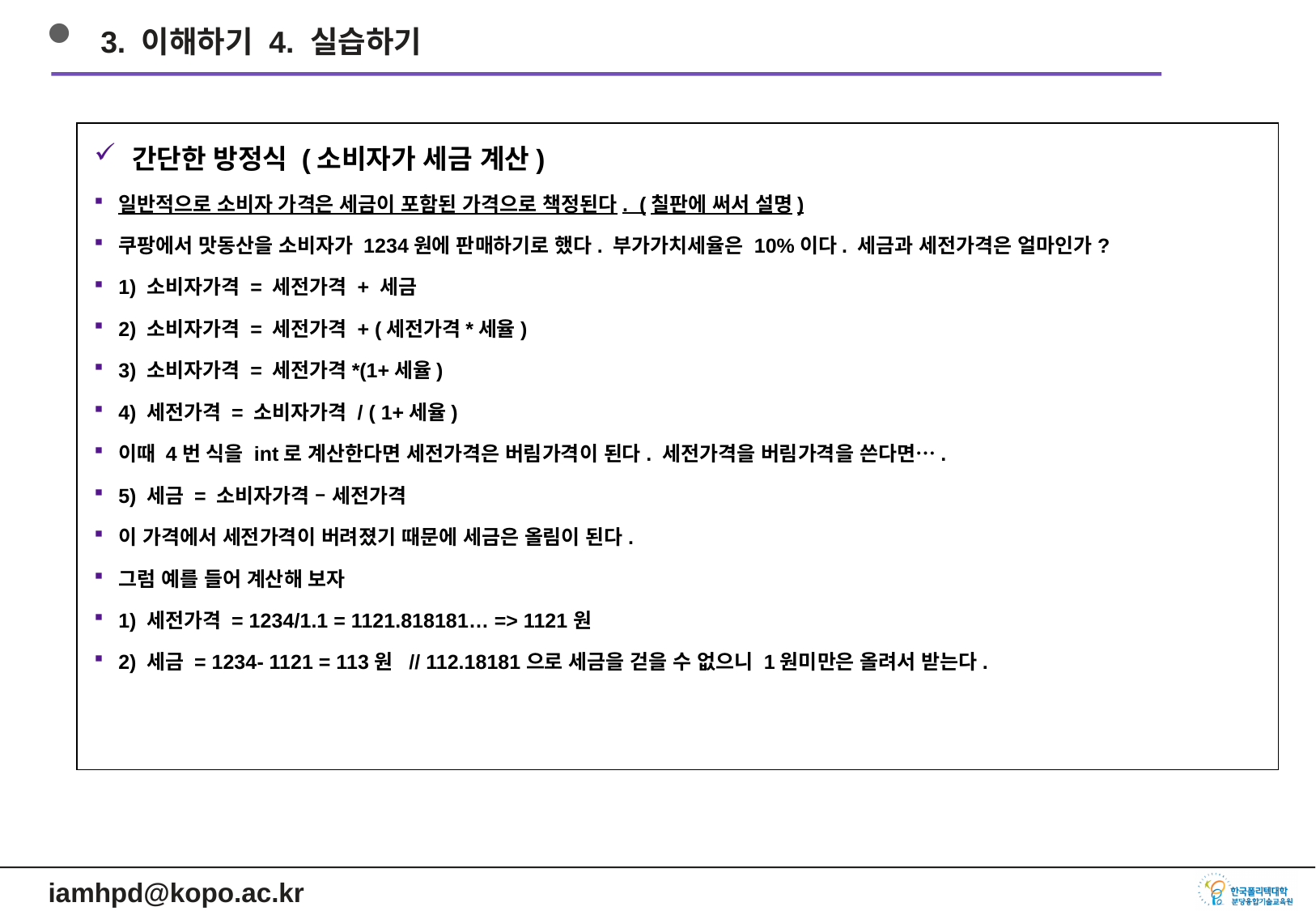

3. 이해하기 4. 실습하기
간단한 방정식 (소비자가 세금 계산)
일반적으로 소비자 가격은 세금이 포함된 가격으로 책정된다.  (칠판에 써서 설명)
쿠팡에서 맛동산을 소비자가 1234원에 판매하기로 했다. 부가가치세율은 10%이다. 세금과 세전가격은 얼마인가?
1) 소비자가격 = 세전가격 + 세금
2) 소비자가격 = 세전가격 + (세전가격*세율)
3) 소비자가격 = 세전가격*(1+세율)
4) 세전가격 = 소비자가격 / ( 1+세율)
이때 4번 식을 int로 계산한다면 세전가격은 버림가격이 된다. 세전가격을 버림가격을 쓴다면….
5) 세금 = 소비자가격 – 세전가격
이 가격에서 세전가격이 버려졌기 때문에 세금은 올림이 된다.
그럼 예를 들어 계산해 보자
1) 세전가격 = 1234/1.1 = 1121.818181… => 1121원
2) 세금 = 1234- 1121 = 113원  // 112.18181으로 세금을 걷을 수 없으니 1원미만은 올려서 받는다.